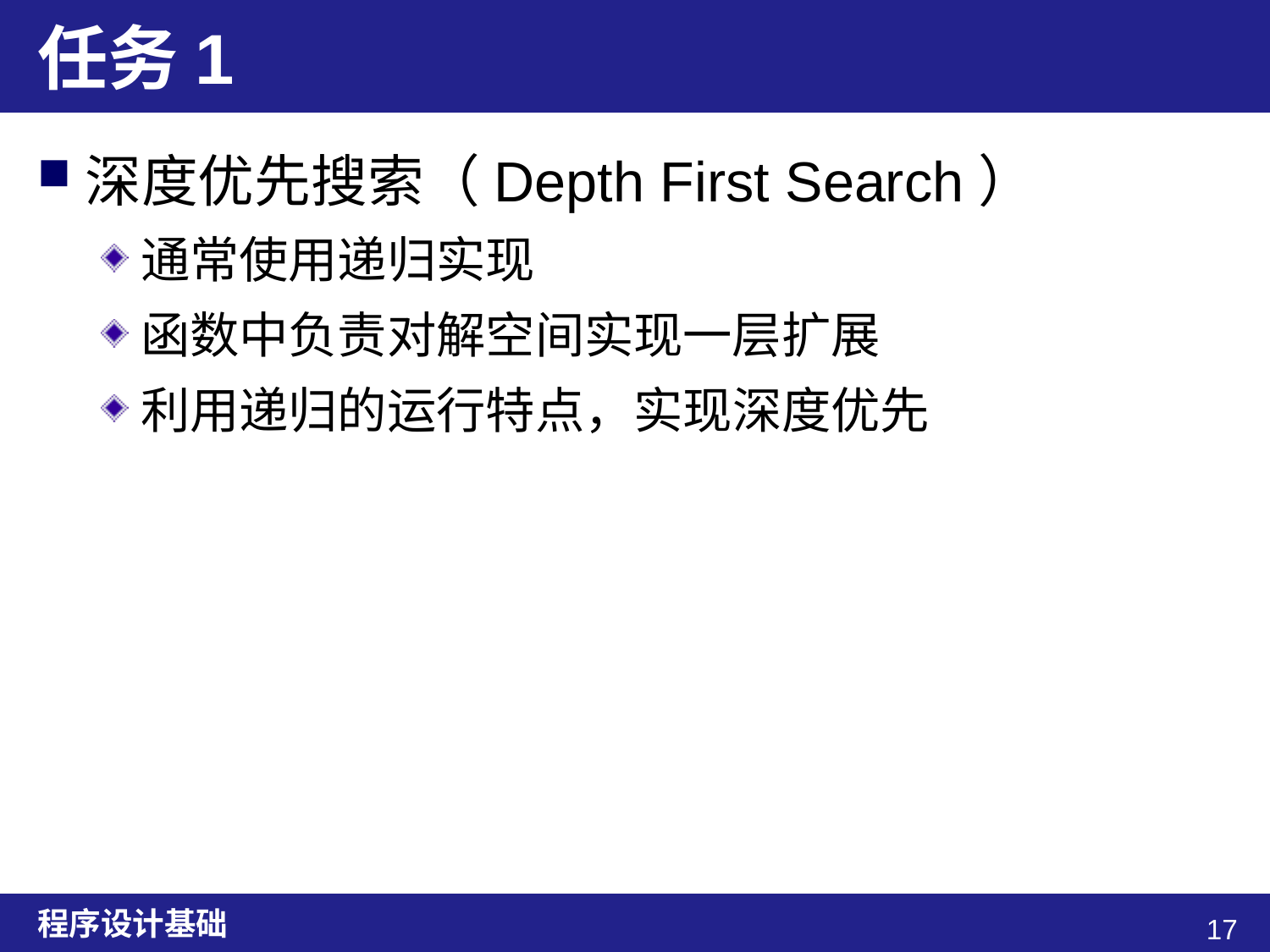

# 任务1
深度优先搜索（Depth First Search）
通常使用递归实现
函数中负责对解空间实现一层扩展
利用递归的运行特点，实现深度优先